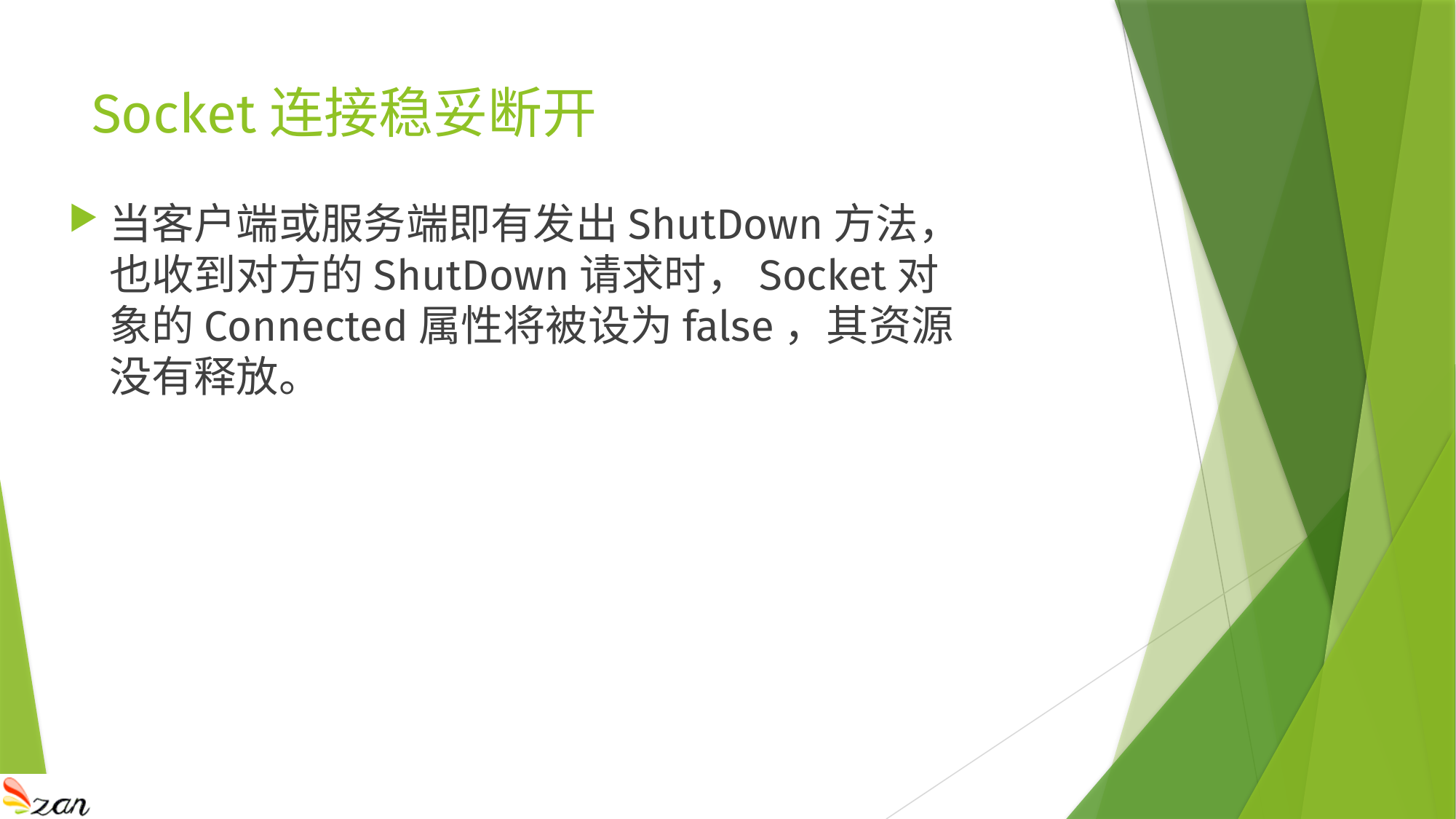

# Socket连接稳妥断开
当客户端或服务端即有发出ShutDown方法，也收到对方的ShutDown请求时，Socket对象的Connected属性将被设为false，其资源没有释放。